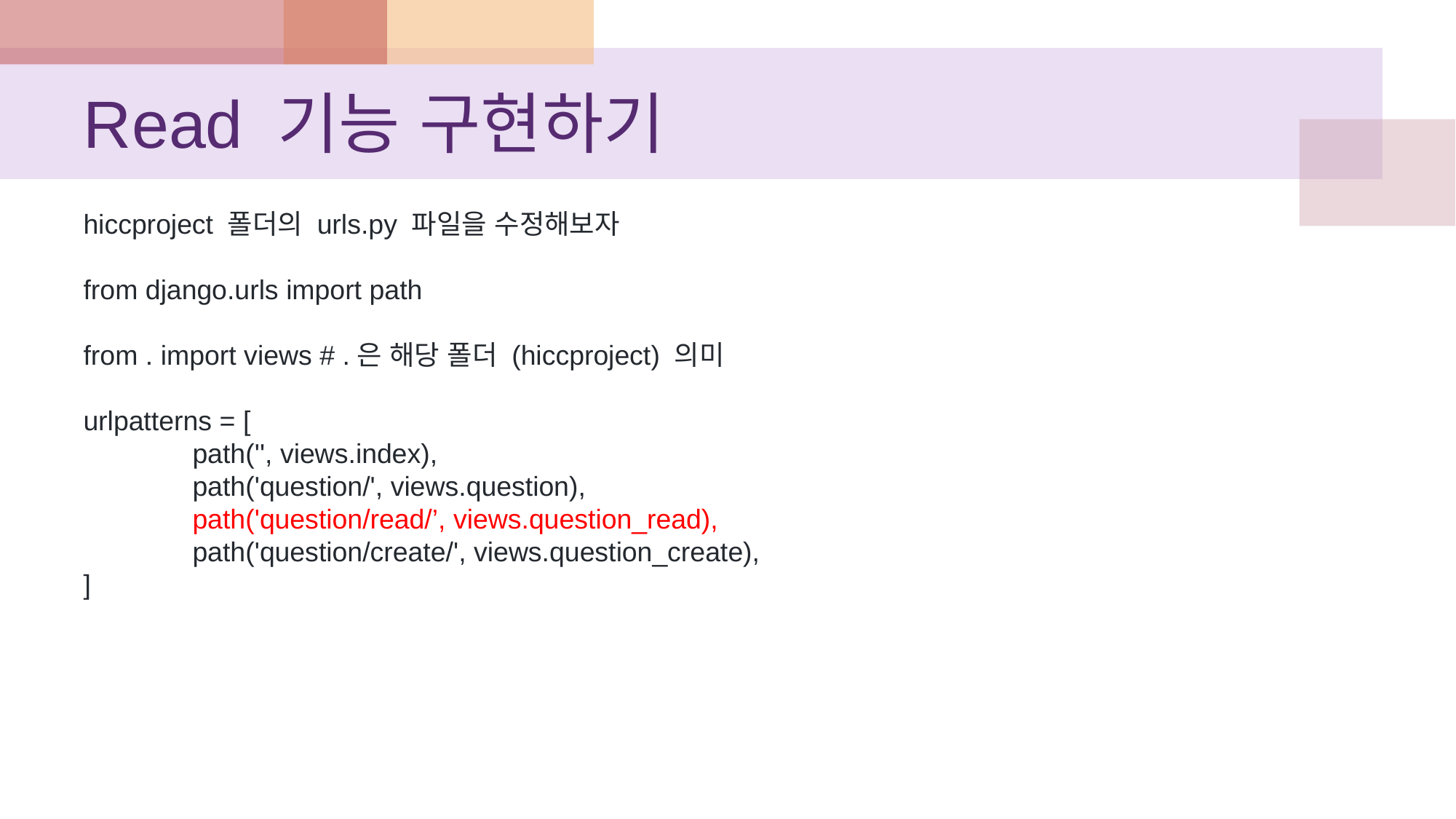

# Read 기능 구현하기
hiccproject 폴더의 urls.py 파일을 수정해보자

from django.urls import path

from . import views # .은 해당 폴더 (hiccproject) 의미

urlpatterns = [
	path('', views.index),
	path('question/', views.question),
	path('question/read/’, views.question_read),
	path('question/create/', views.question_create),
]